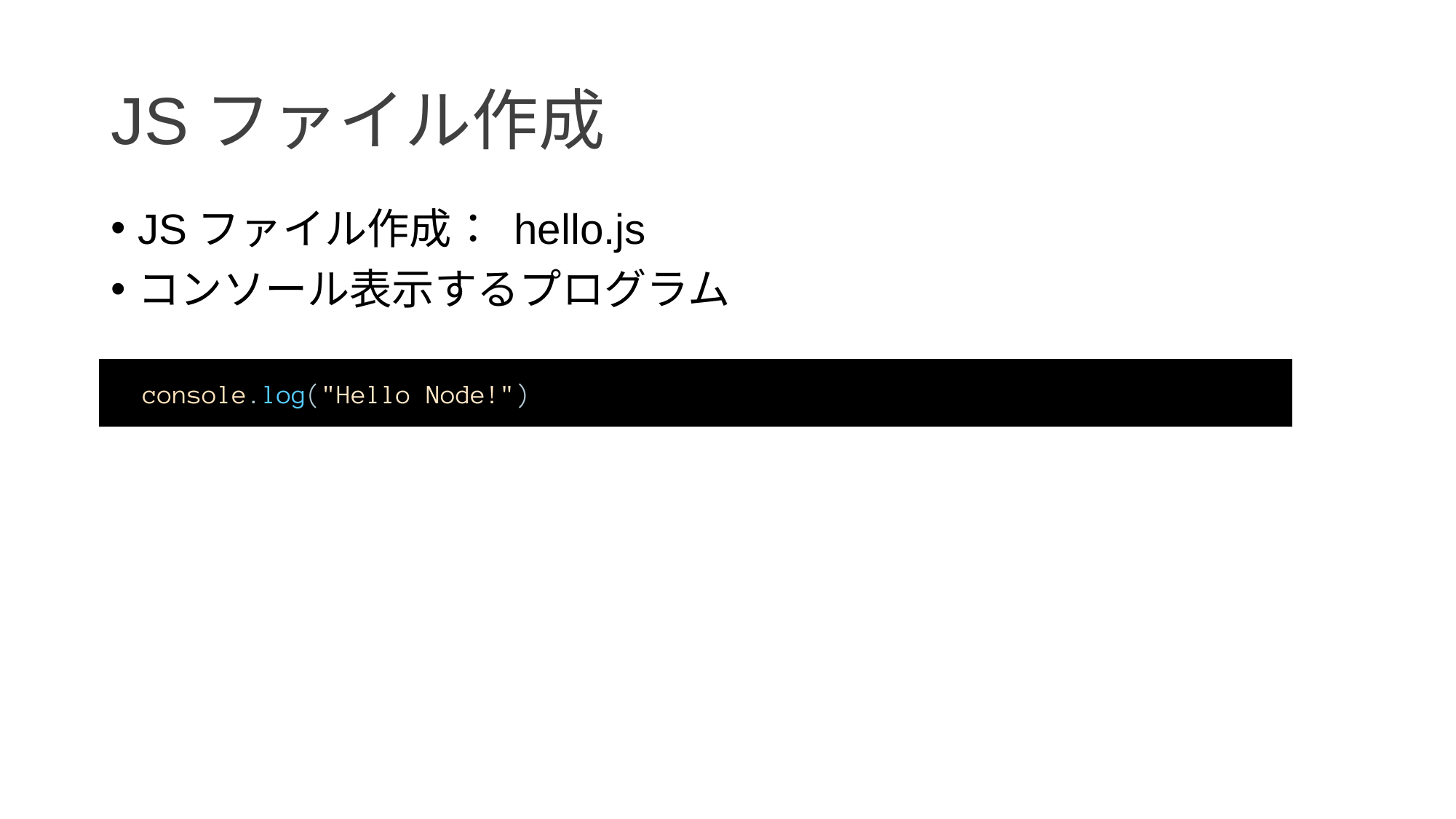

# JSファイル作成
JSファイル作成： hello.js
コンソール表示するプログラム
console.log("Hello Node!")